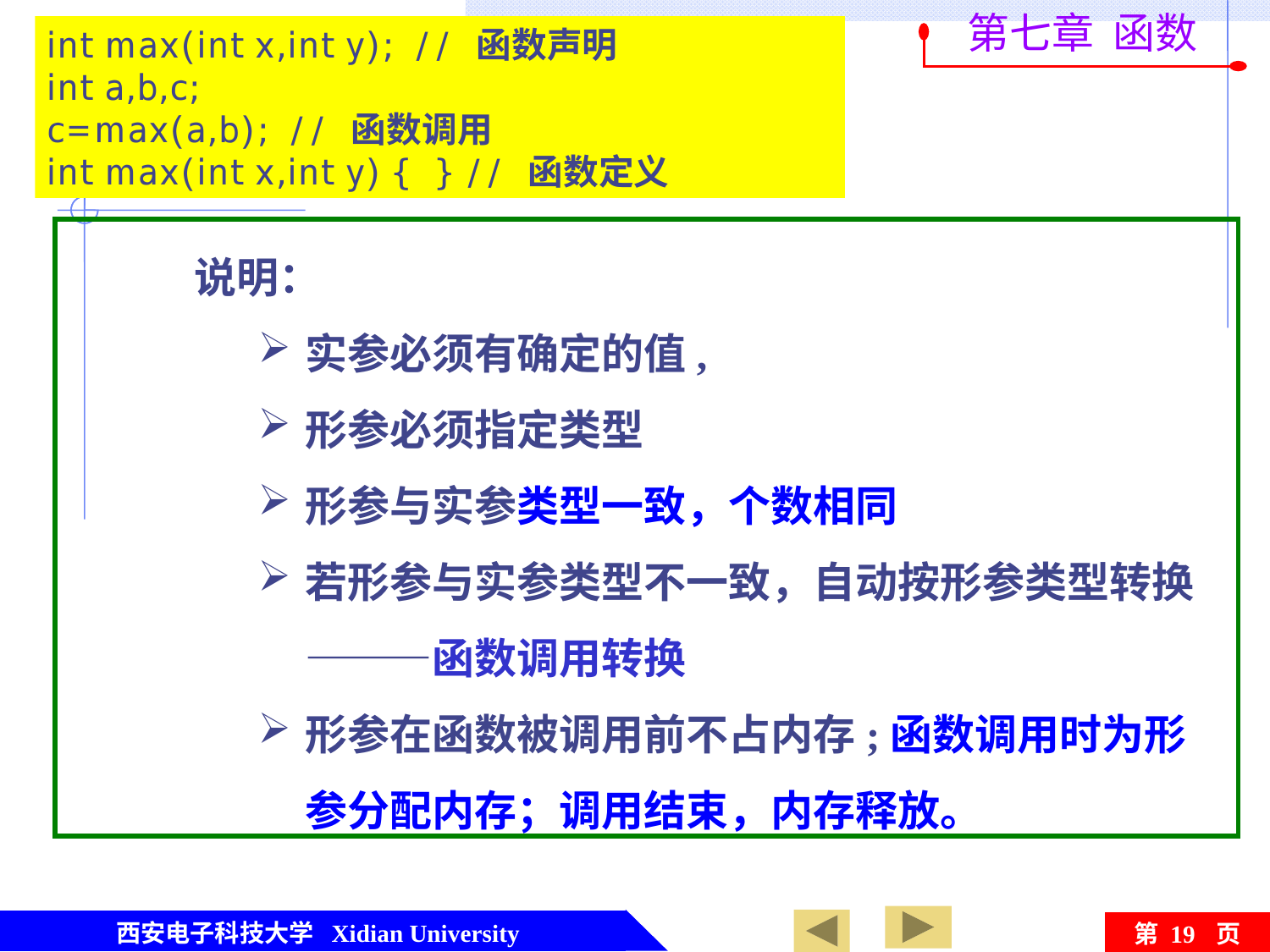

第七章  函数

int max(int x,int y);  // 函数声明
int a,b,c;
c=max(a,b);  // 函数调用
int max(int x,int y) {  } // 函数定义
说明：
实参必须有确定的值,
形参必须指定类型
形参与实参类型一致，个数相同
若形参与实参类型不一致，自动按形参类型转换———函数调用转换
形参在函数被调用前不占内存;函数调用时为形参分配内存；调用结束，内存释放。